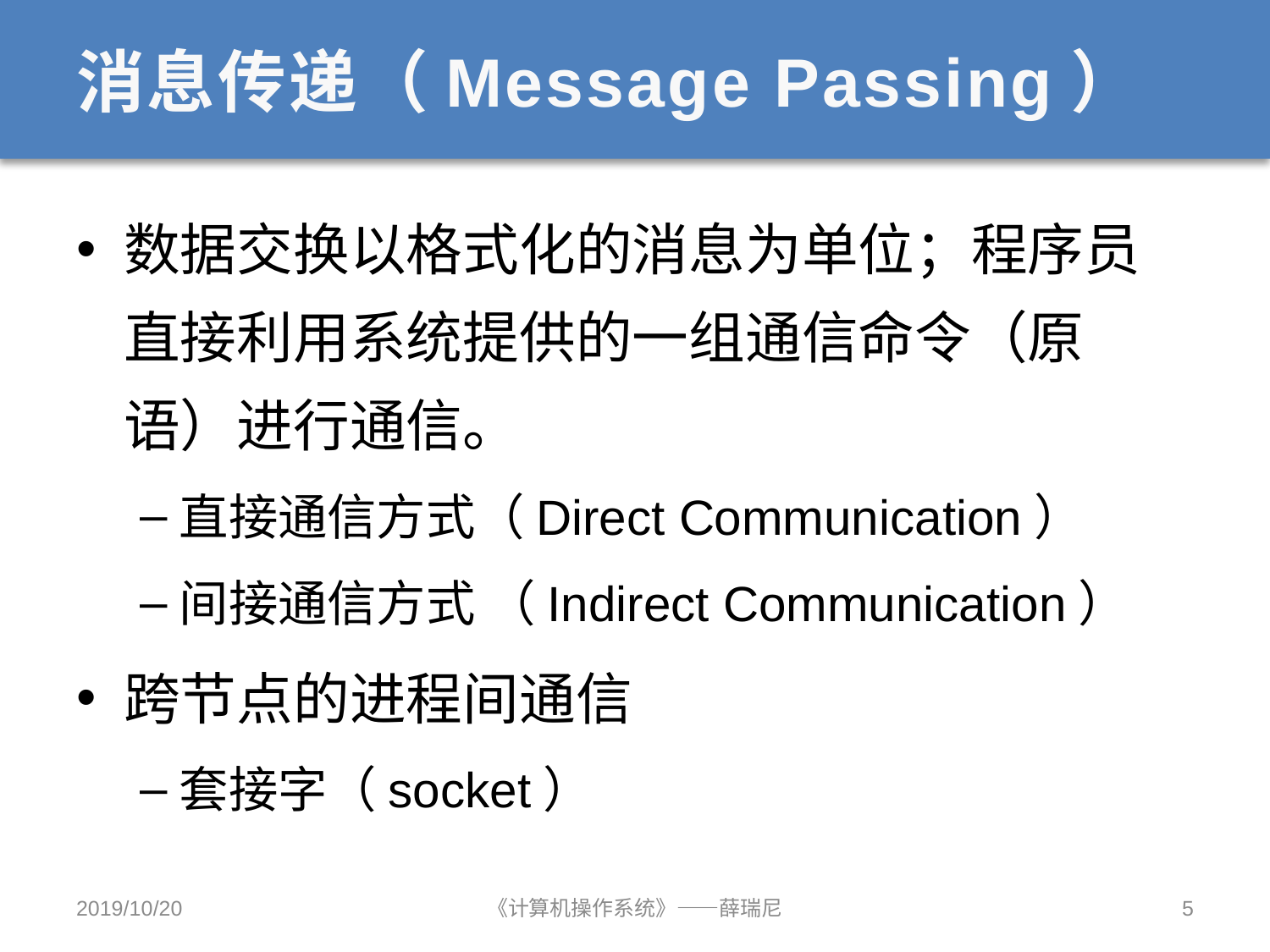

# 消息传递（Message Passing）
数据交换以格式化的消息为单位；程序员直接利用系统提供的一组通信命令（原语）进行通信。
直接通信方式（Direct Communication）
间接通信方式 （Indirect Communication）
跨节点的进程间通信
套接字（socket）
2019/10/20
《计算机操作系统》——薛瑞尼
5